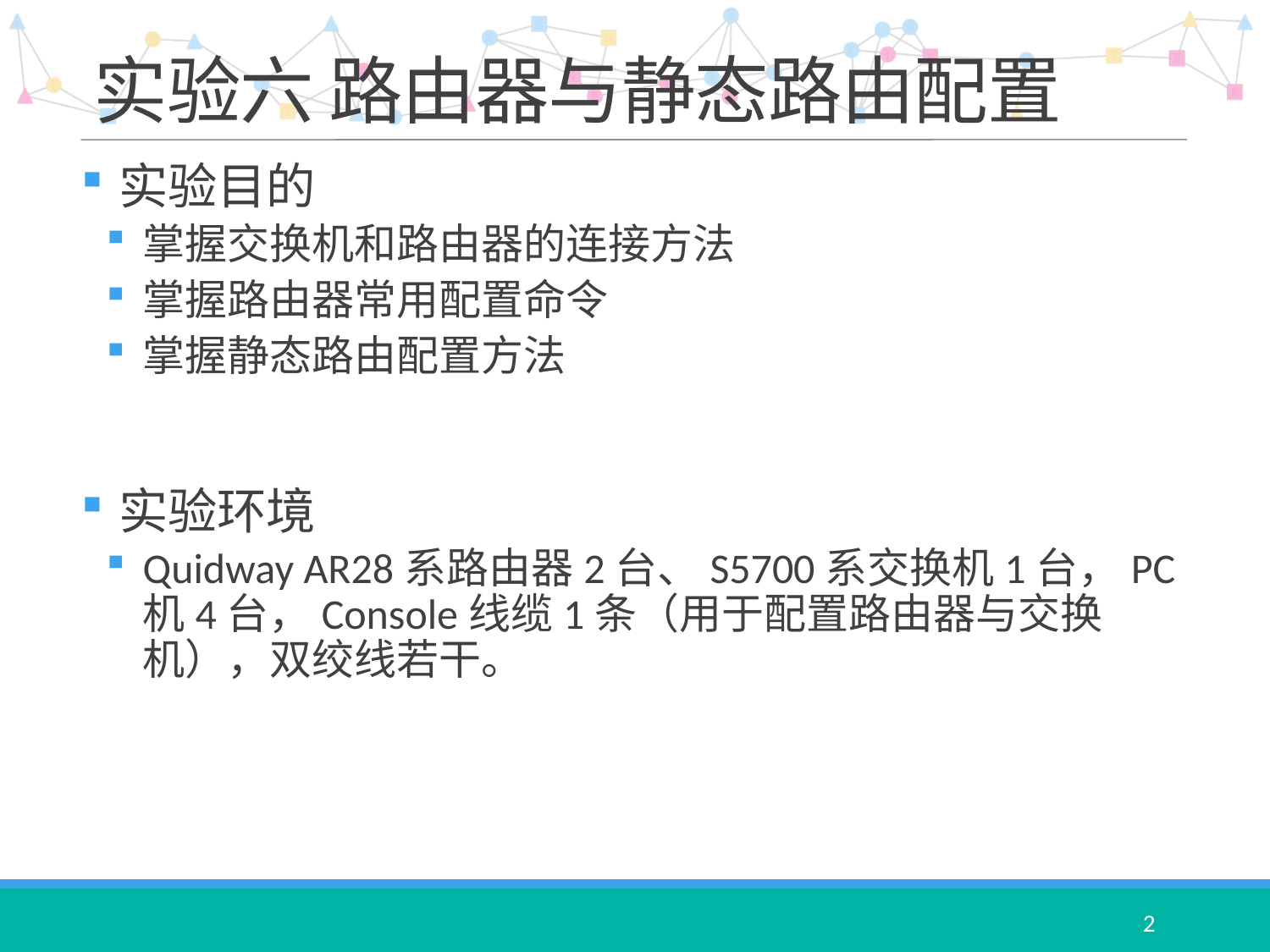

# 实验六 路由器与静态路由配置
实验目的
掌握交换机和路由器的连接方法
掌握路由器常用配置命令
掌握静态路由配置方法

实验环境
Quidway AR28系路由器2台、S5700系交换机1台，PC机4台，Console线缆1条（用于配置路由器与交换机），双绞线若干。
2